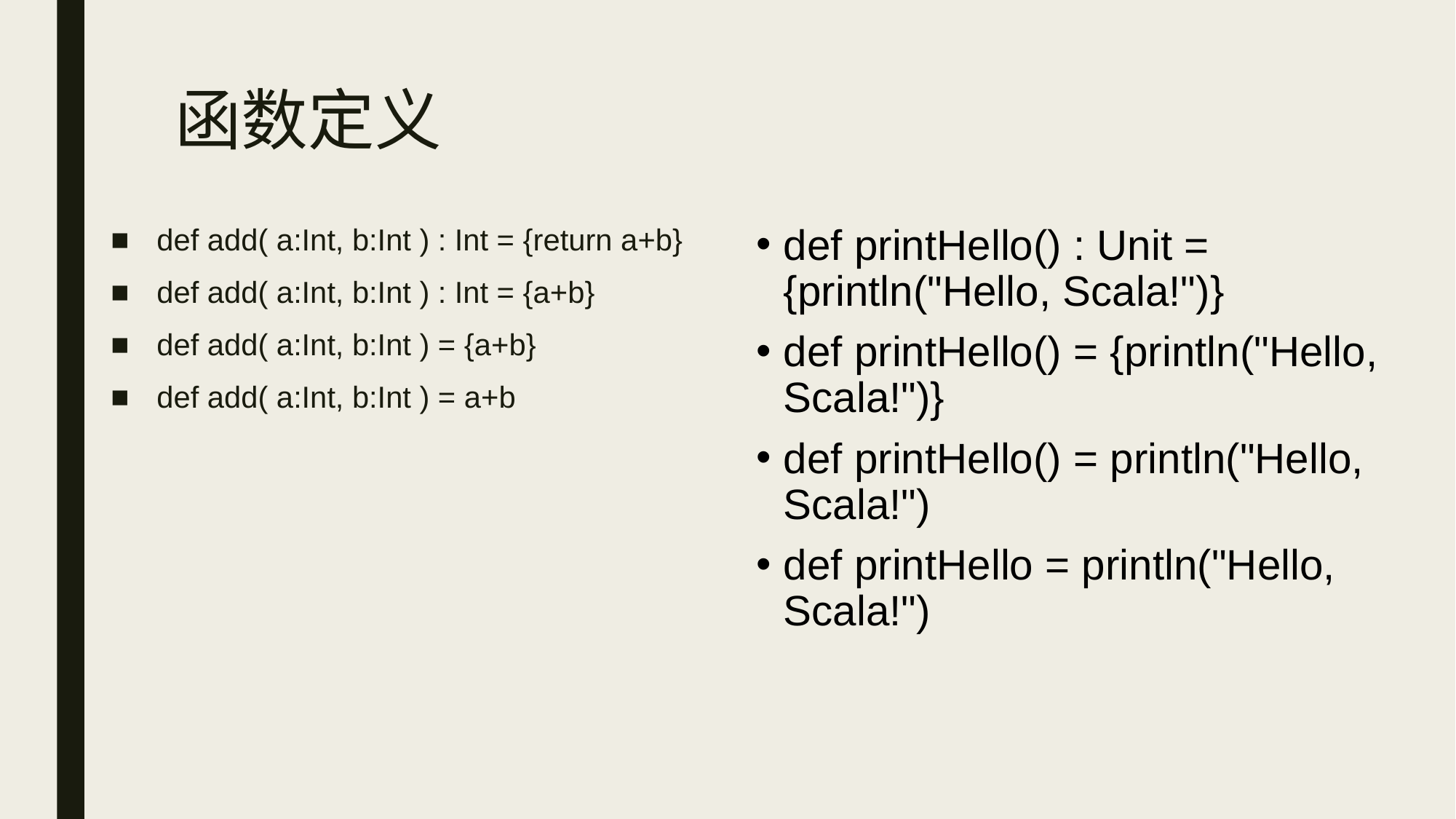

# 函数定义
def add( a:Int, b:Int ) : Int = {return a+b}
def add( a:Int, b:Int ) : Int = {a+b}
def add( a:Int, b:Int ) = {a+b}
def add( a:Int, b:Int ) = a+b
def printHello() : Unit = {println("Hello, Scala!")}
def printHello() = {println("Hello, Scala!")}
def printHello() = println("Hello, Scala!")
def printHello = println("Hello, Scala!")